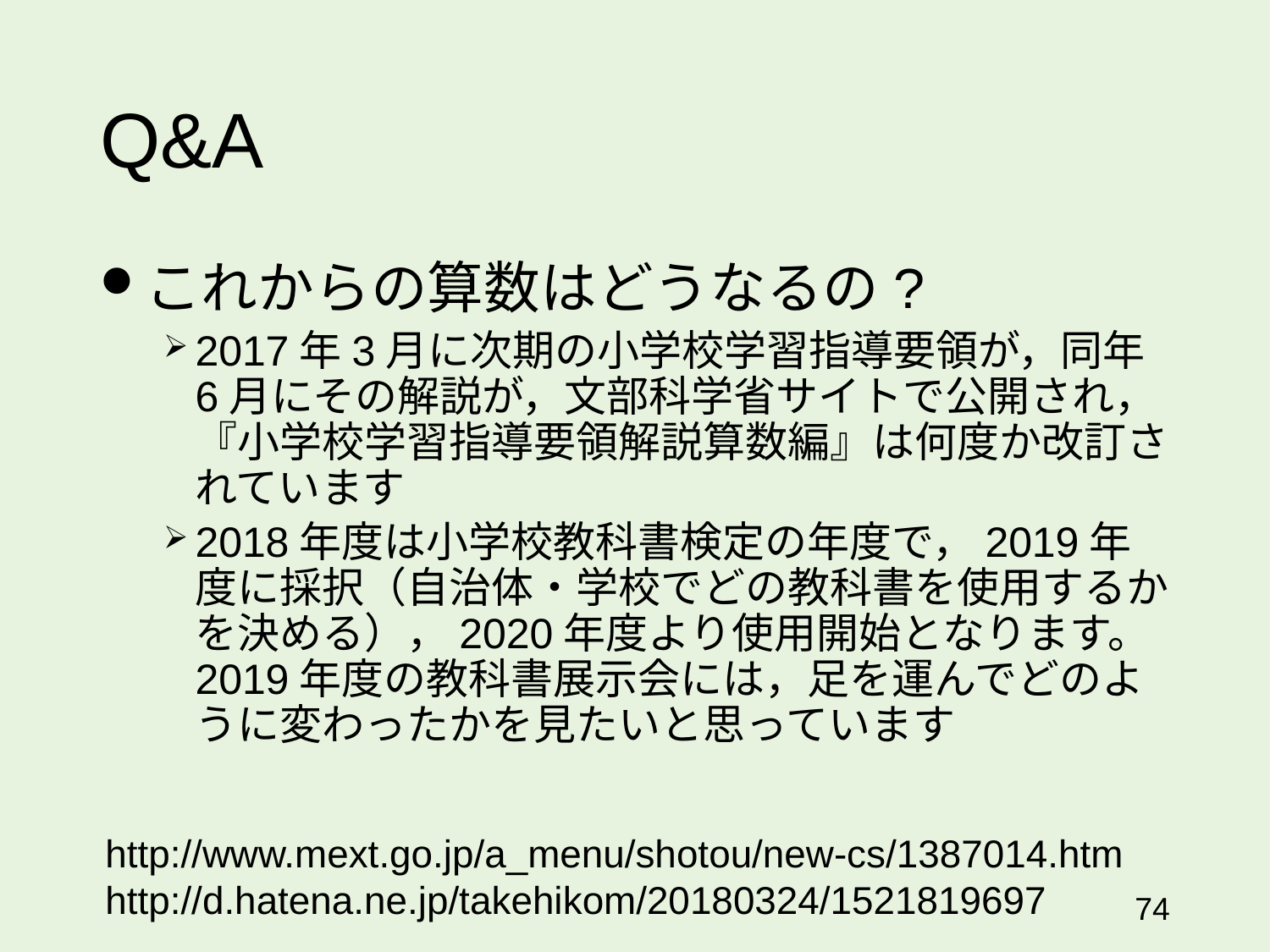

# Q&A
これからの算数はどうなるの?
2017年3月に次期の小学校学習指導要領が，同年6月にその解説が，文部科学省サイトで公開され，『小学校学習指導要領解説算数編』は何度か改訂されています
2018年度は小学校教科書検定の年度で，2019年度に採択（自治体・学校でどの教科書を使用するかを決める），2020年度より使用開始となります。2019年度の教科書展示会には，足を運んでどのように変わったかを見たいと思っています
http://www.mext.go.jp/a_menu/shotou/new-cs/1387014.htm
http://d.hatena.ne.jp/takehikom/20180324/1521819697
74